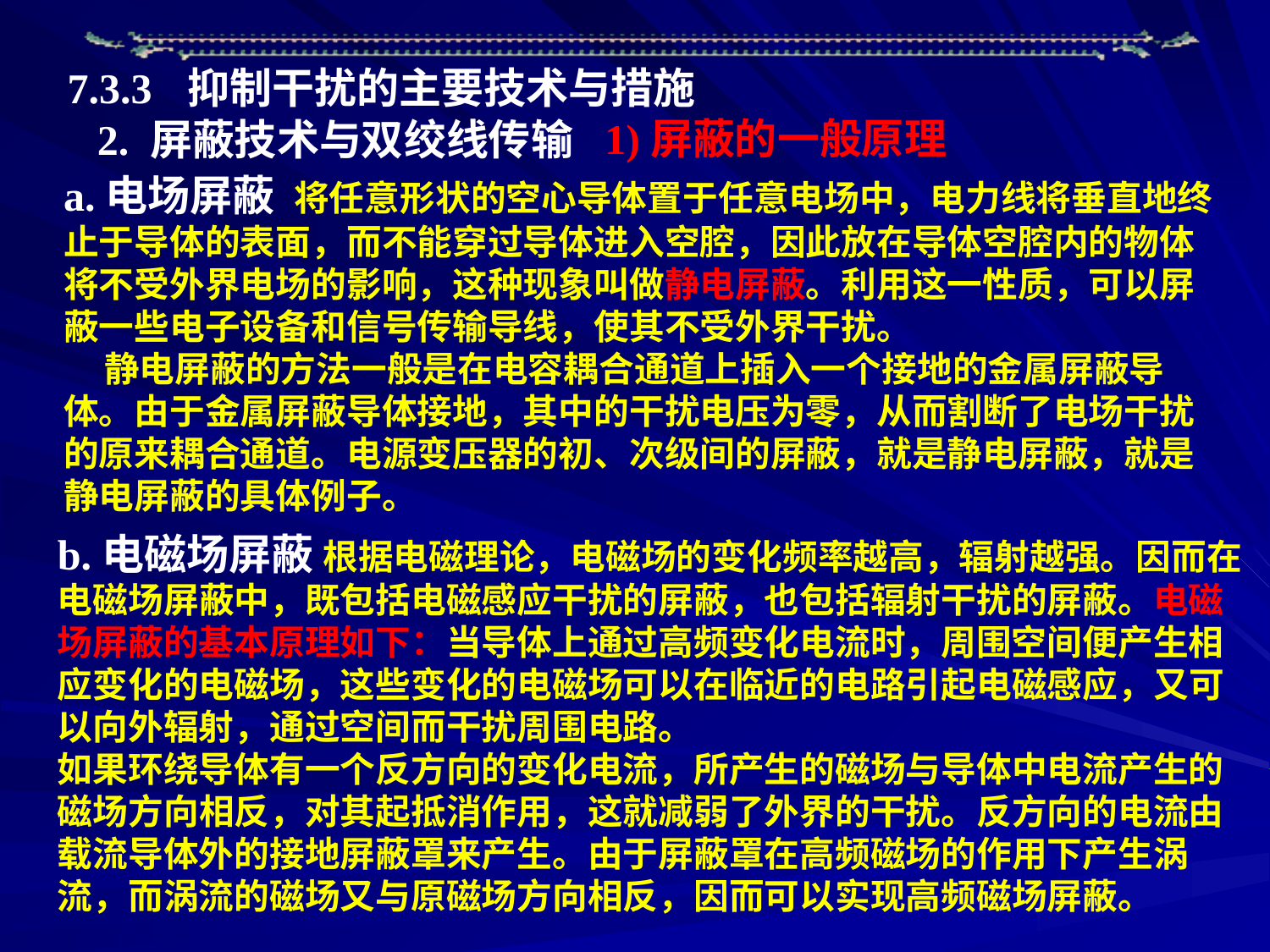

7.3.3 抑制干扰的主要技术与措施
1)屏蔽的一般原理
2. 屏蔽技术与双绞线传输
a.电场屏蔽  将任意形状的空心导体置于任意电场中，电力线将垂直地终止于导体的表面，而不能穿过导体进入空腔，因此放在导体空腔内的物体将不受外界电场的影响，这种现象叫做静电屏蔽。利用这一性质，可以屏蔽一些电子设备和信号传输导线，使其不受外界干扰。
    静电屏蔽的方法一般是在电容耦合通道上插入一个接地的金属屏蔽导体。由于金属屏蔽导体接地，其中的干扰电压为零，从而割断了电场干扰的原来耦合通道。电源变压器的初、次级间的屏蔽，就是静电屏蔽，就是静电屏蔽的具体例子。
b.电磁场屏蔽 根据电磁理论，电磁场的变化频率越高，辐射越强。因而在电磁场屏蔽中，既包括电磁感应干扰的屏蔽，也包括辐射干扰的屏蔽。电磁场屏蔽的基本原理如下：当导体上通过高频变化电流时，周围空间便产生相应变化的电磁场，这些变化的电磁场可以在临近的电路引起电磁感应，又可以向外辐射，通过空间而干扰周围电路。
如果环绕导体有一个反方向的变化电流，所产生的磁场与导体中电流产生的磁场方向相反，对其起抵消作用，这就减弱了外界的干扰。反方向的电流由载流导体外的接地屏蔽罩来产生。由于屏蔽罩在高频磁场的作用下产生涡流，而涡流的磁场又与原磁场方向相反，因而可以实现高频磁场屏蔽。